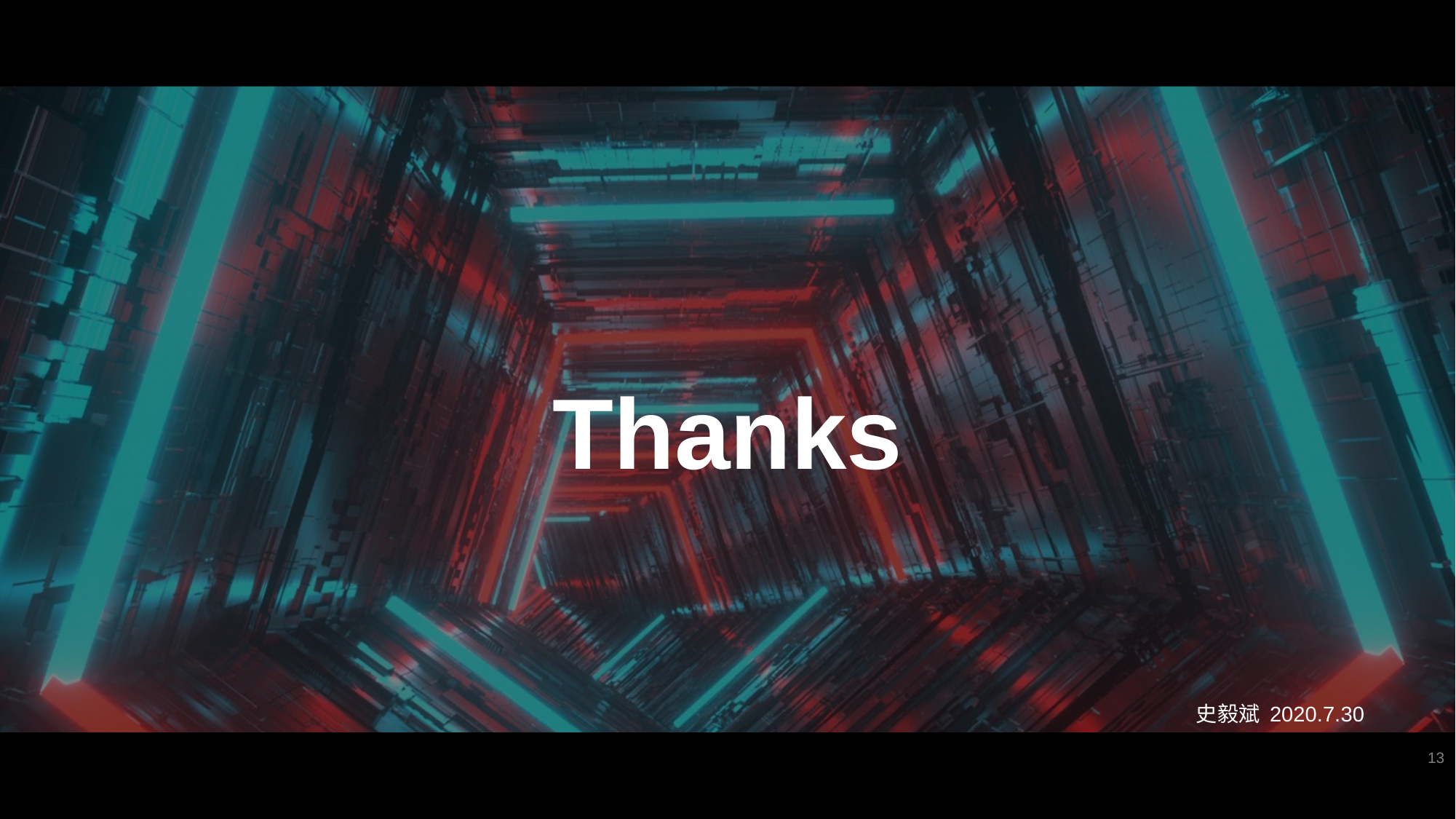

# Thanks

                                                                          史毅斌 2020.7.30
13